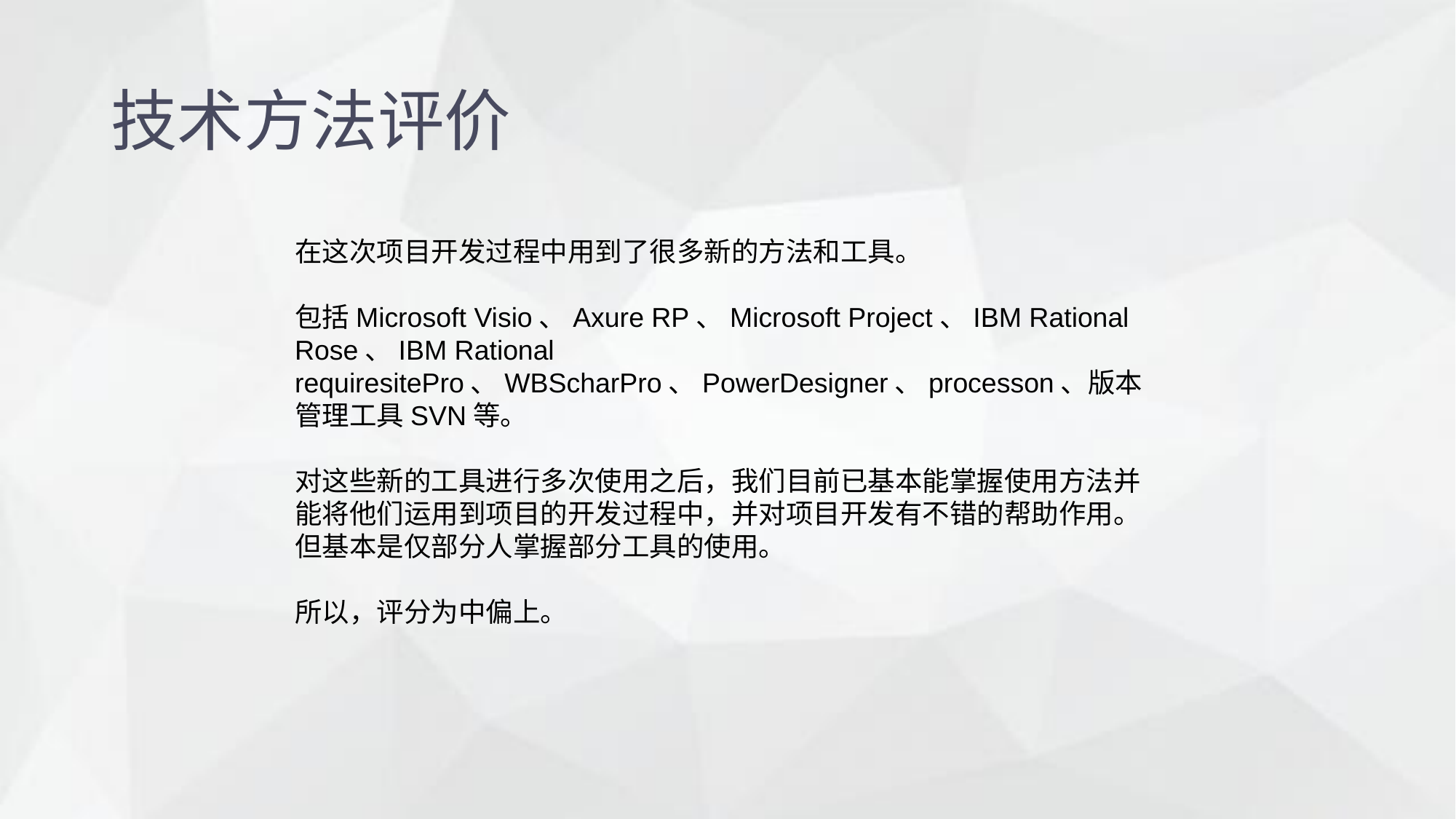

技术方法评价
在这次项目开发过程中用到了很多新的方法和工具。

包括Microsoft Visio、Axure RP、Microsoft Project、IBM Rational Rose、IBM Rational requiresitePro、WBScharPro、PowerDesigner、processon、版本管理工具SVN等。

对这些新的工具进行多次使用之后，我们目前已基本能掌握使用方法并能将他们运用到项目的开发过程中，并对项目开发有不错的帮助作用。但基本是仅部分人掌握部分工具的使用。

所以，评分为中偏上。